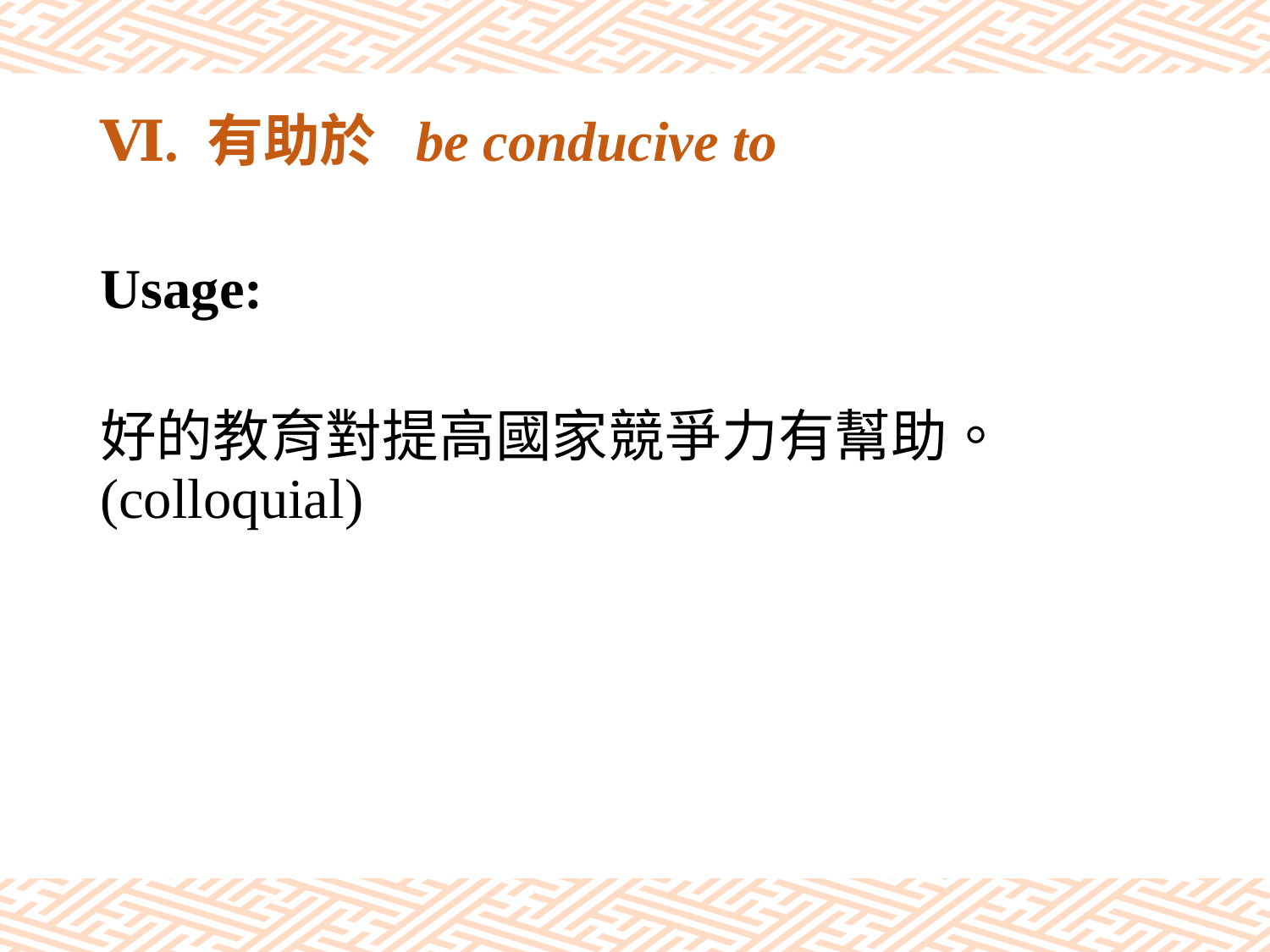

# Ⅵ. 有助於  be conducive to
Usage:

好的教育對提高國家競爭力有幫助。(colloquial)